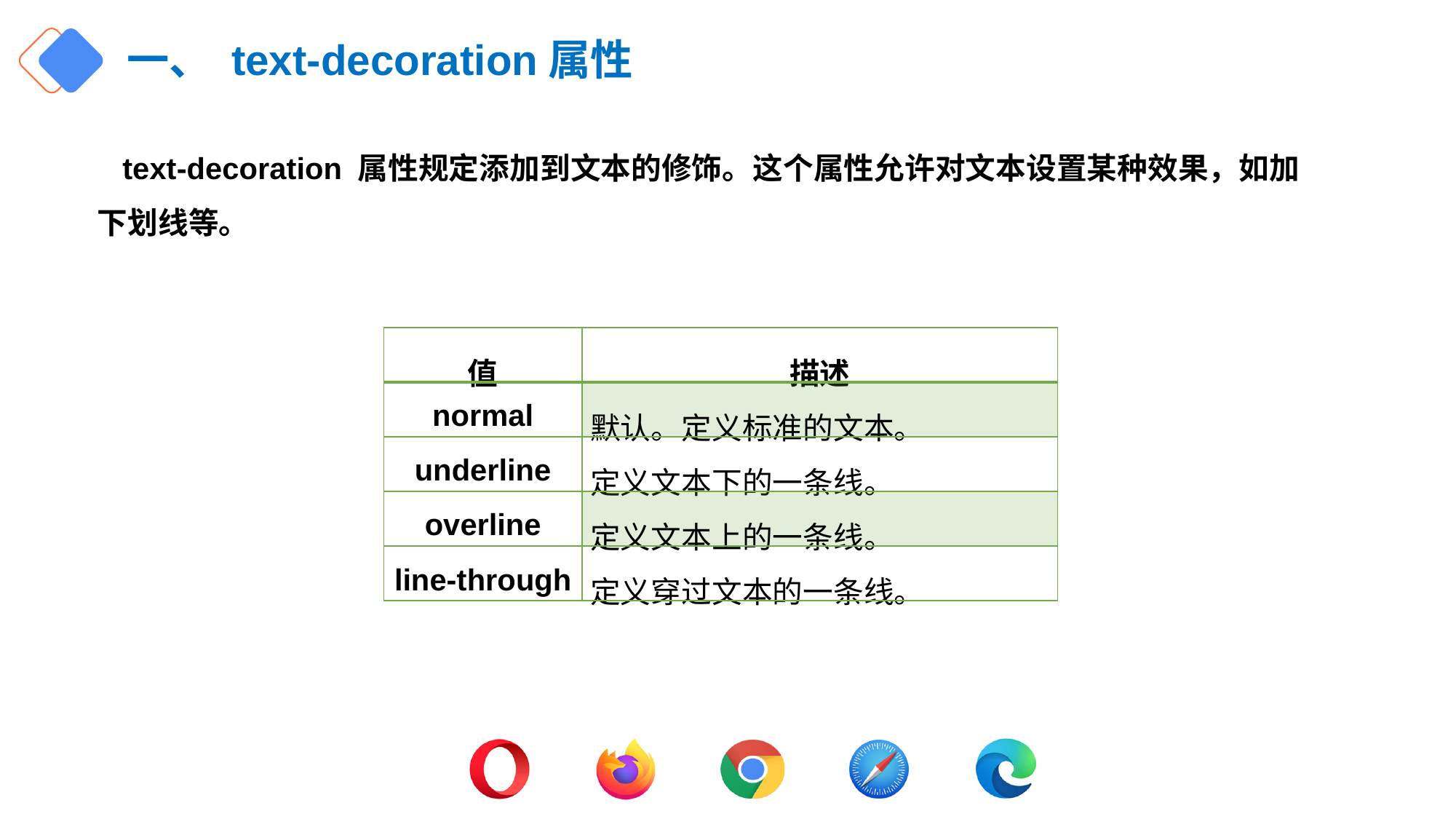

# 一、 text-decoration属性

   text-decoration 属性规定添加到文本的修饰。这个属性允许对文本设置某种效果，如加下划线等。

| 值 | 描述 |
| --- | --- |
| normal | 默认。定义标准的文本。 |
| underline | 定义文本下的一条线。 |
| overline | 定义文本上的一条线。 |
| line-through | 定义穿过文本的一条线。 |